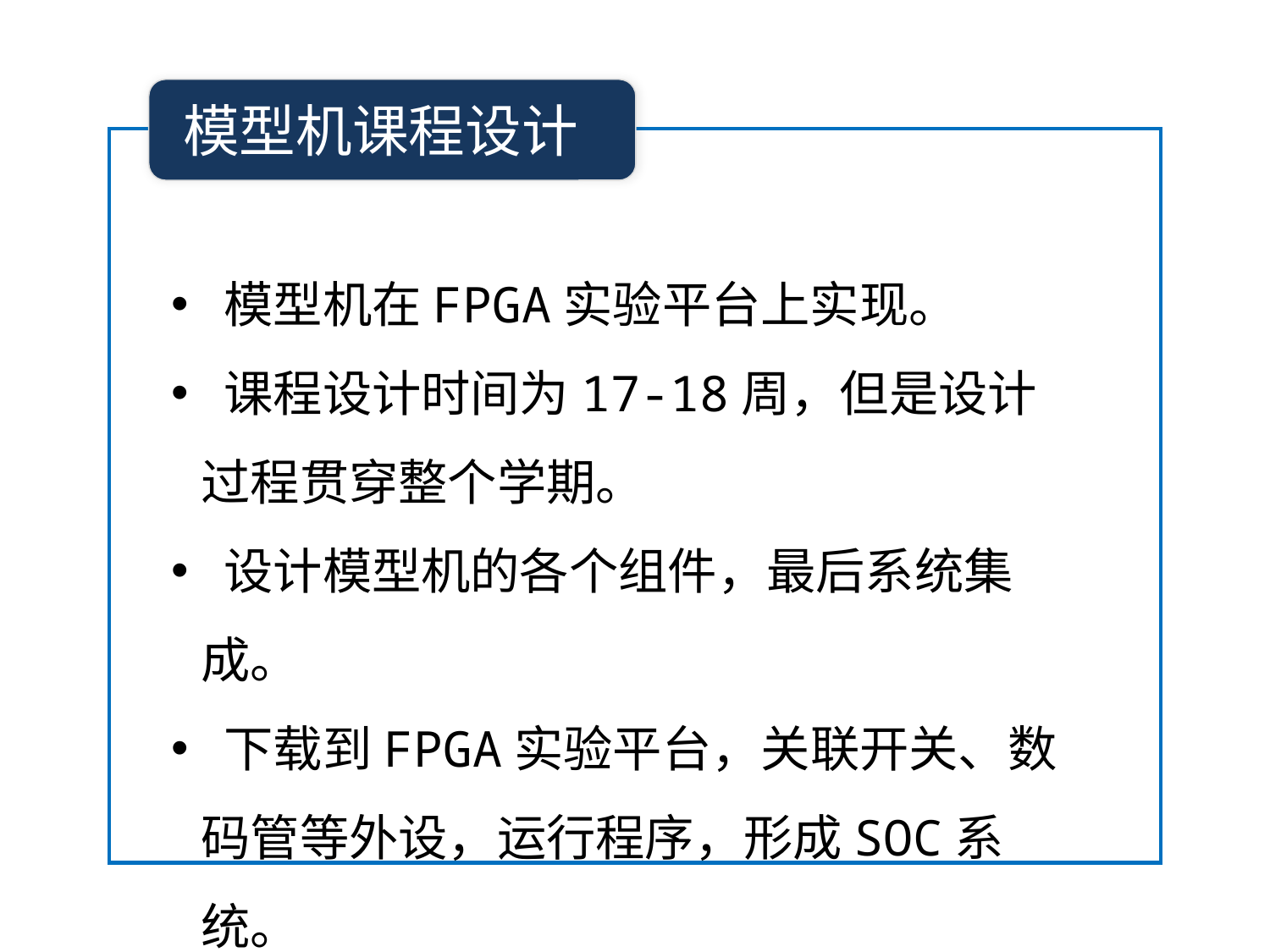

模型机课程设计

 模型机在FPGA实验平台上实现。
 课程设计时间为17-18周，但是设计过程贯穿整个学期。
 设计模型机的各个组件，最后系统集成。
 下载到FPGA实验平台，关联开关、数码管等外设，运行程序，形成SOC系统。